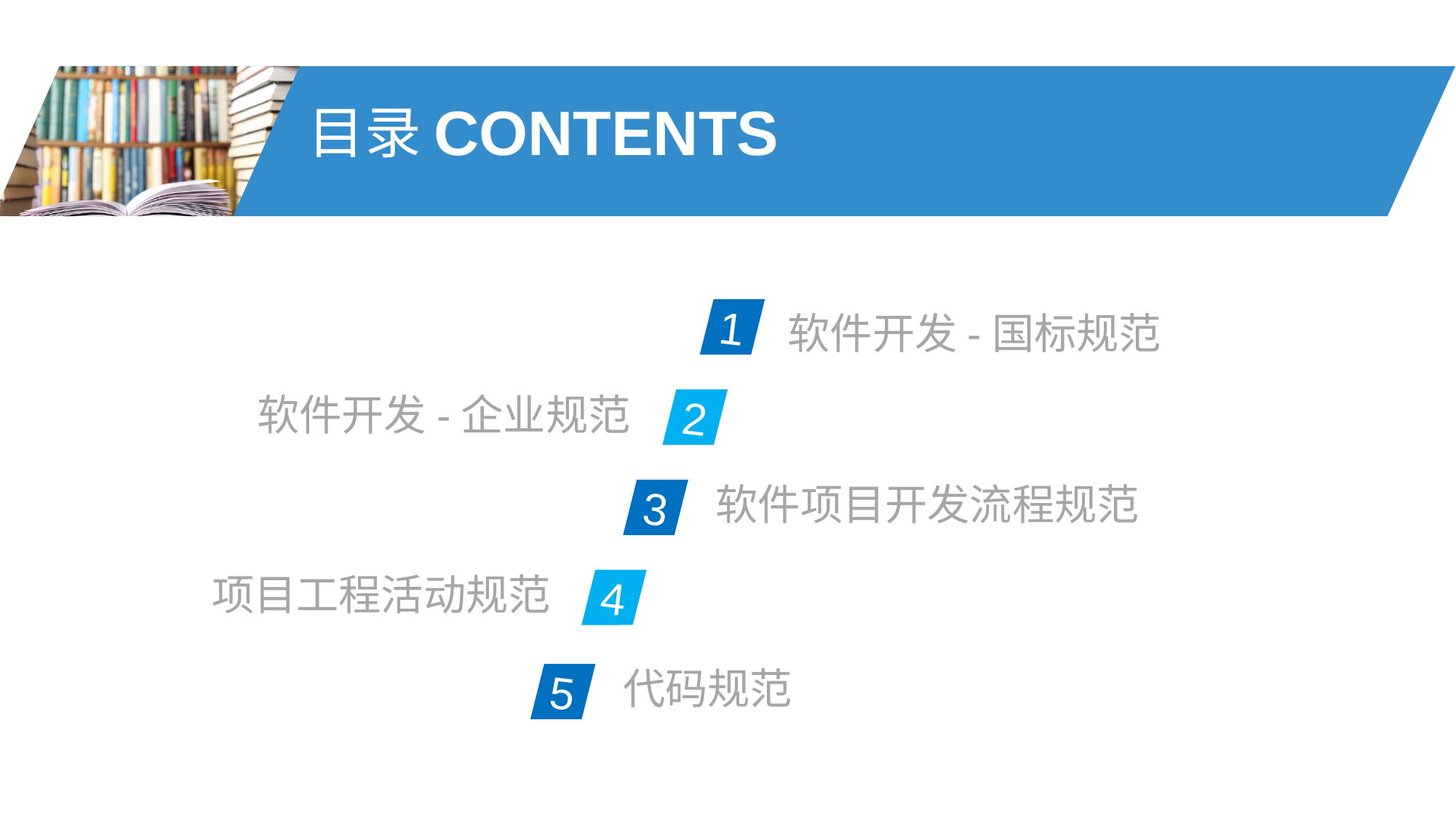

1
软件开发-国标规范
2
软件开发-企业规范
3
软件项目开发流程规范
4
项目工程活动规范
5
代码规范